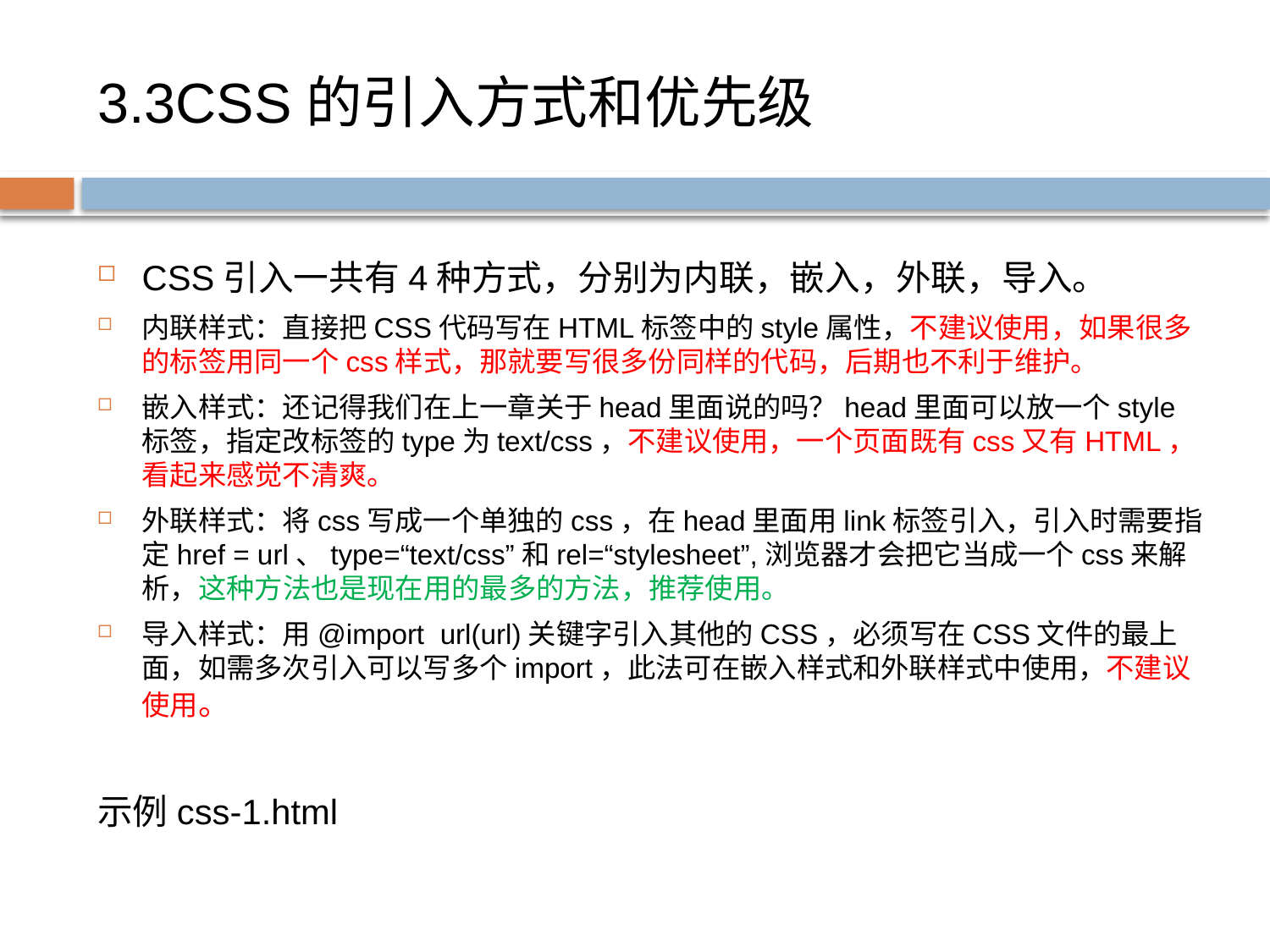

# 3.3CSS的引入方式和优先级
CSS引入一共有4种方式，分别为内联，嵌入，外联，导入。
内联样式：直接把CSS代码写在HTML标签中的style属性，不建议使用，如果很多的标签用同一个css样式，那就要写很多份同样的代码，后期也不利于维护。
嵌入样式：还记得我们在上一章关于head里面说的吗？head里面可以放一个style标签，指定改标签的type为text/css，不建议使用，一个页面既有css又有HTML，看起来感觉不清爽。
外联样式：将css写成一个单独的css，在head里面用link标签引入，引入时需要指定href = url、type=“text/css”和rel=“stylesheet”,浏览器才会把它当成一个css来解析，这种方法也是现在用的最多的方法，推荐使用。
导入样式：用@import  url(url)关键字引入其他的CSS，必须写在CSS文件的最上面，如需多次引入可以写多个import，此法可在嵌入样式和外联样式中使用，不建议使用。

示例css-1.html